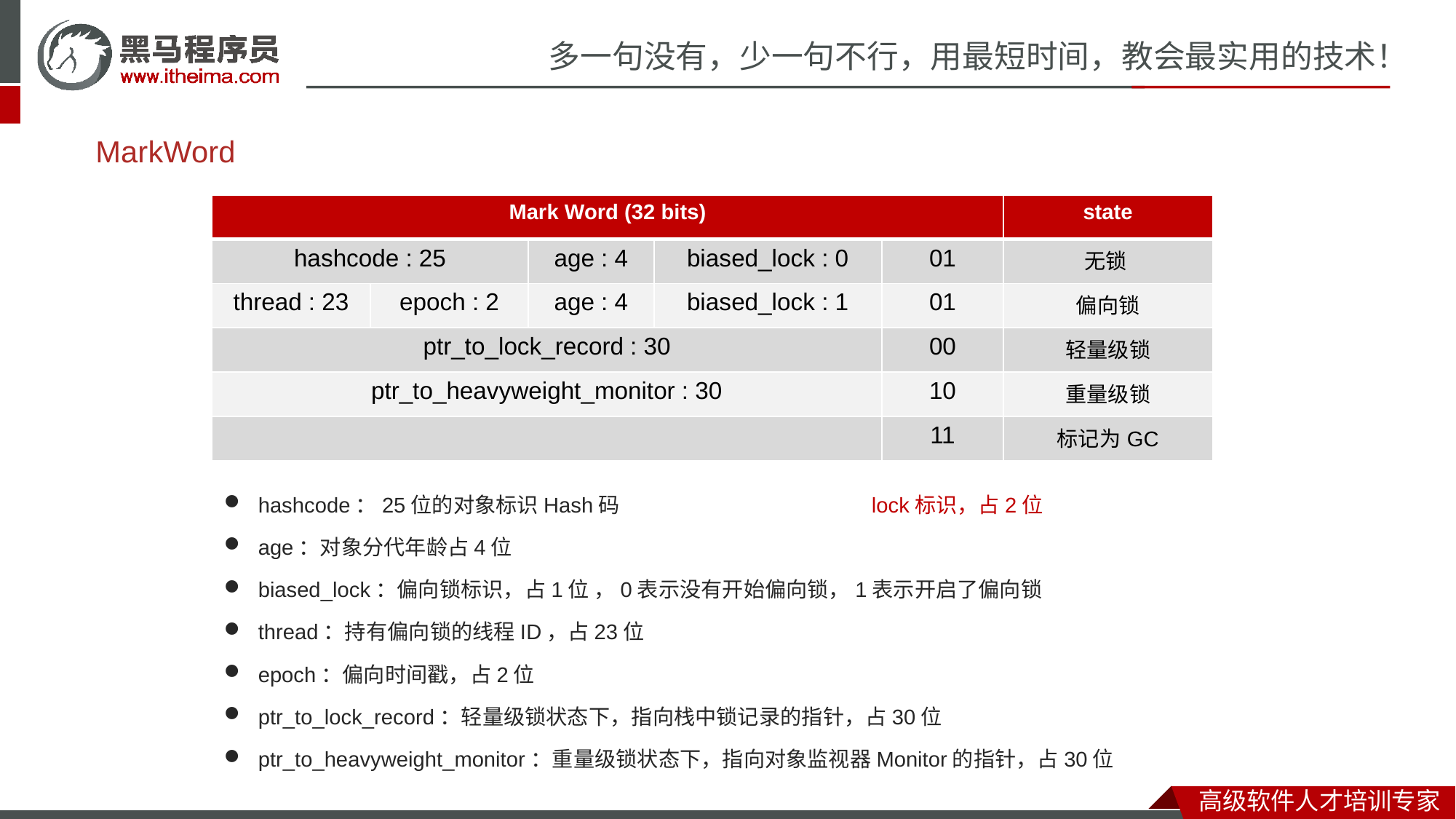

# MarkWord
| Mark Word (32 bits) |  |  |  |  | state |
| --- | --- | --- | --- | --- | --- |
| hashcode : 25 |  | age : 4 | biased\_lock : 0 | 01 | 无锁 |
| thread : 23 | epoch : 2 | age : 4 | biased\_lock : 1 | 01 | 偏向锁 |
| ptr\_to\_lock\_record : 30 |  |  |  | 00 | 轻量级锁 |
| ptr\_to\_heavyweight\_monitor : 30 |  |  |  | 10 | 重量级锁 |
|  |  |  |  | 11 | 标记为GC |
hashcode：25位的对象标识Hash码
age：对象分代年龄占4位
biased_lock：偏向锁标识，占1位 ，0表示没有开始偏向锁，1表示开启了偏向锁
thread：持有偏向锁的线程ID，占23位
epoch：偏向时间戳，占2位
ptr_to_lock_record：轻量级锁状态下，指向栈中锁记录的指针，占30位
ptr_to_heavyweight_monitor：重量级锁状态下，指向对象监视器Monitor的指针，占30位

lock标识，占2位